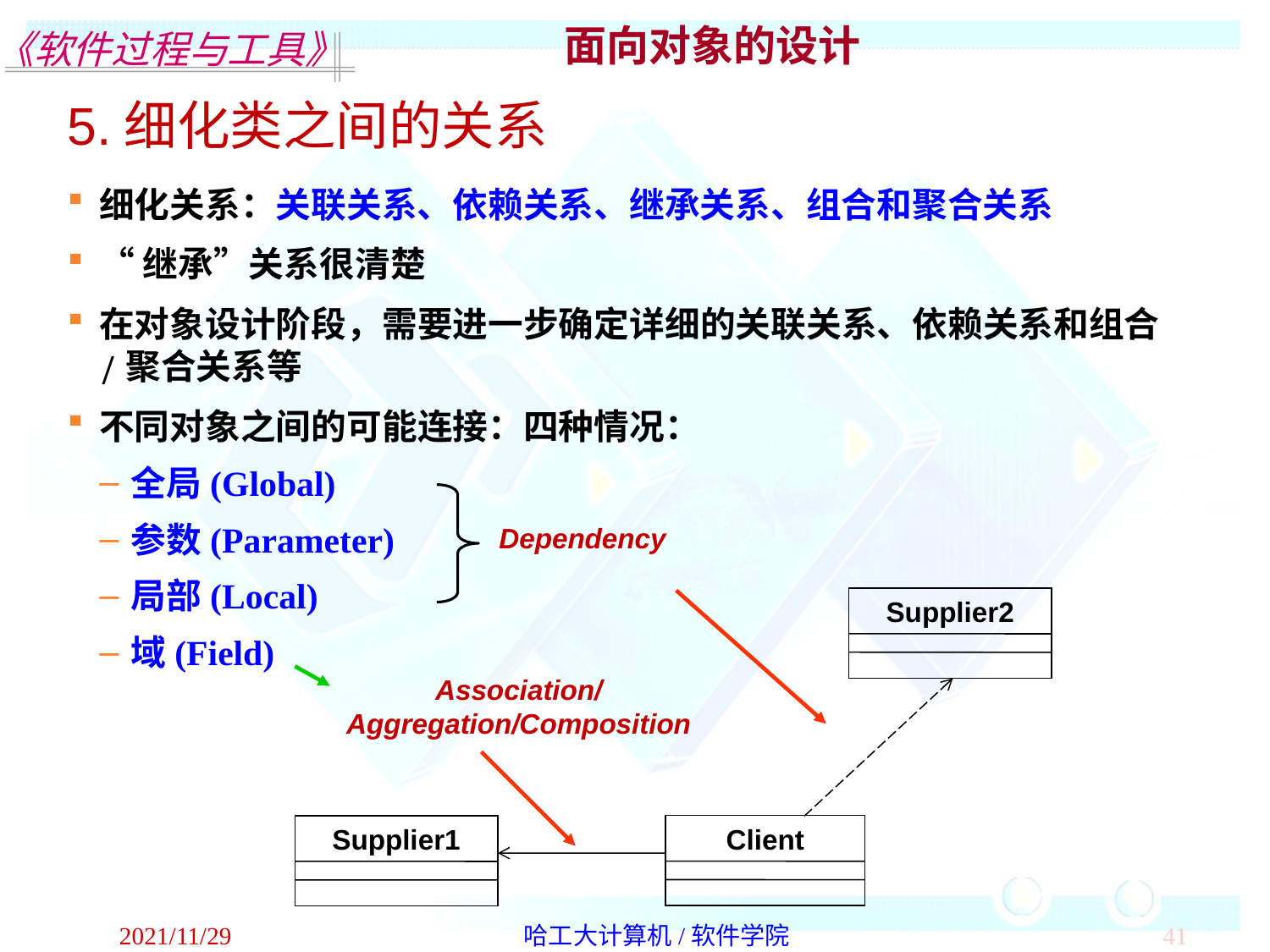

面向对象的设计
5.细化类之间的关系
细化关系：关联关系、依赖关系、继承关系、组合和聚合关系
“继承”关系很清楚
在对象设计阶段，需要进一步确定详细的关联关系、依赖关系和组合/聚合关系等
不同对象之间的可能连接：四种情况：
全局(Global)
参数(Parameter)
局部(Local)
域(Field)

Dependency
Supplier2

Association/Aggregation/Composition

Client

Supplier1